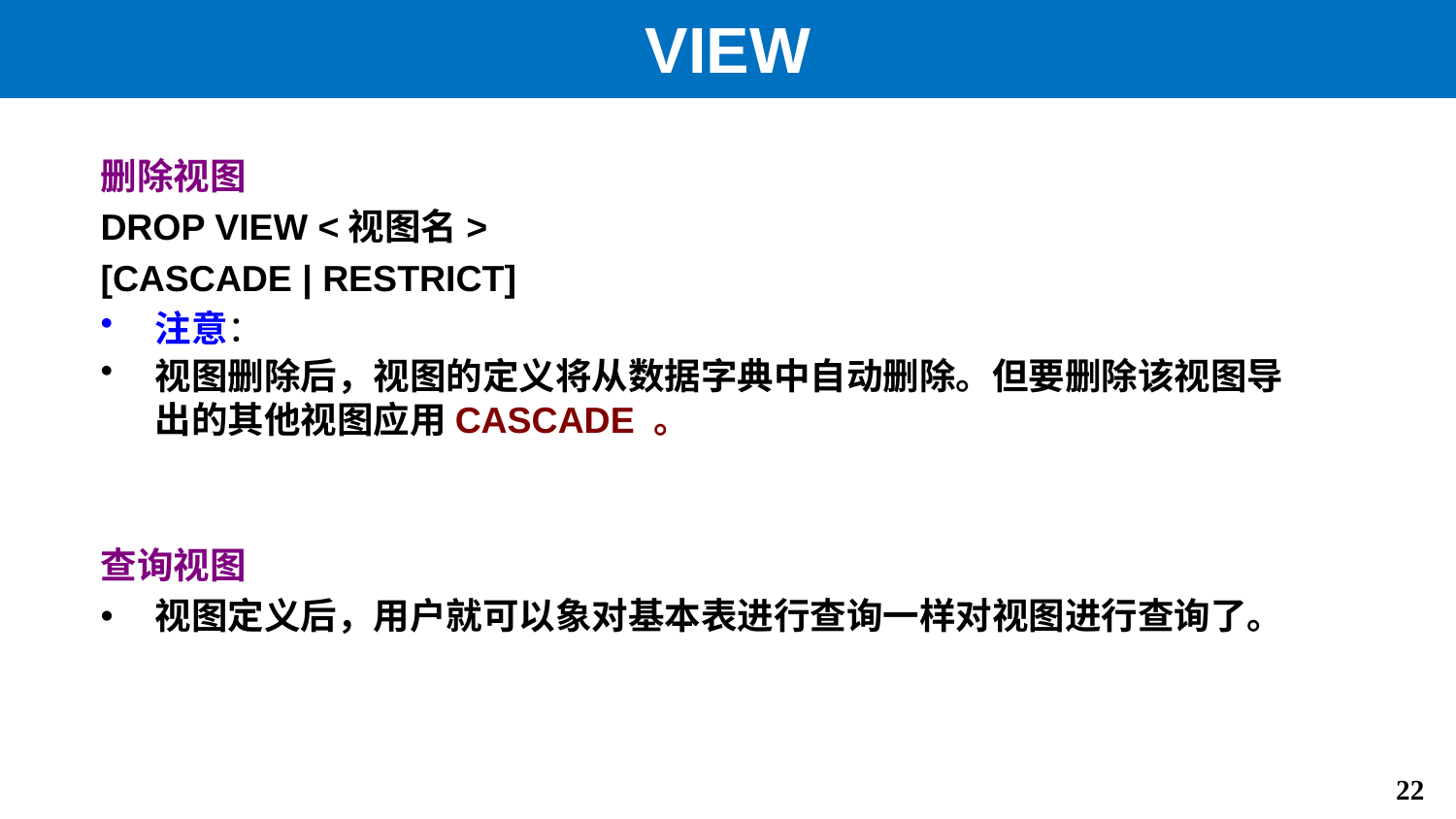

# VIEW
删除视图
DROP VIEW <视图名>
[CASCADE | RESTRICT]
注意：
视图删除后，视图的定义将从数据字典中自动删除。但要删除该视图导出的其他视图应用CASCADE 。

查询视图
视图定义后，用户就可以象对基本表进行查询一样对视图进行查询了。